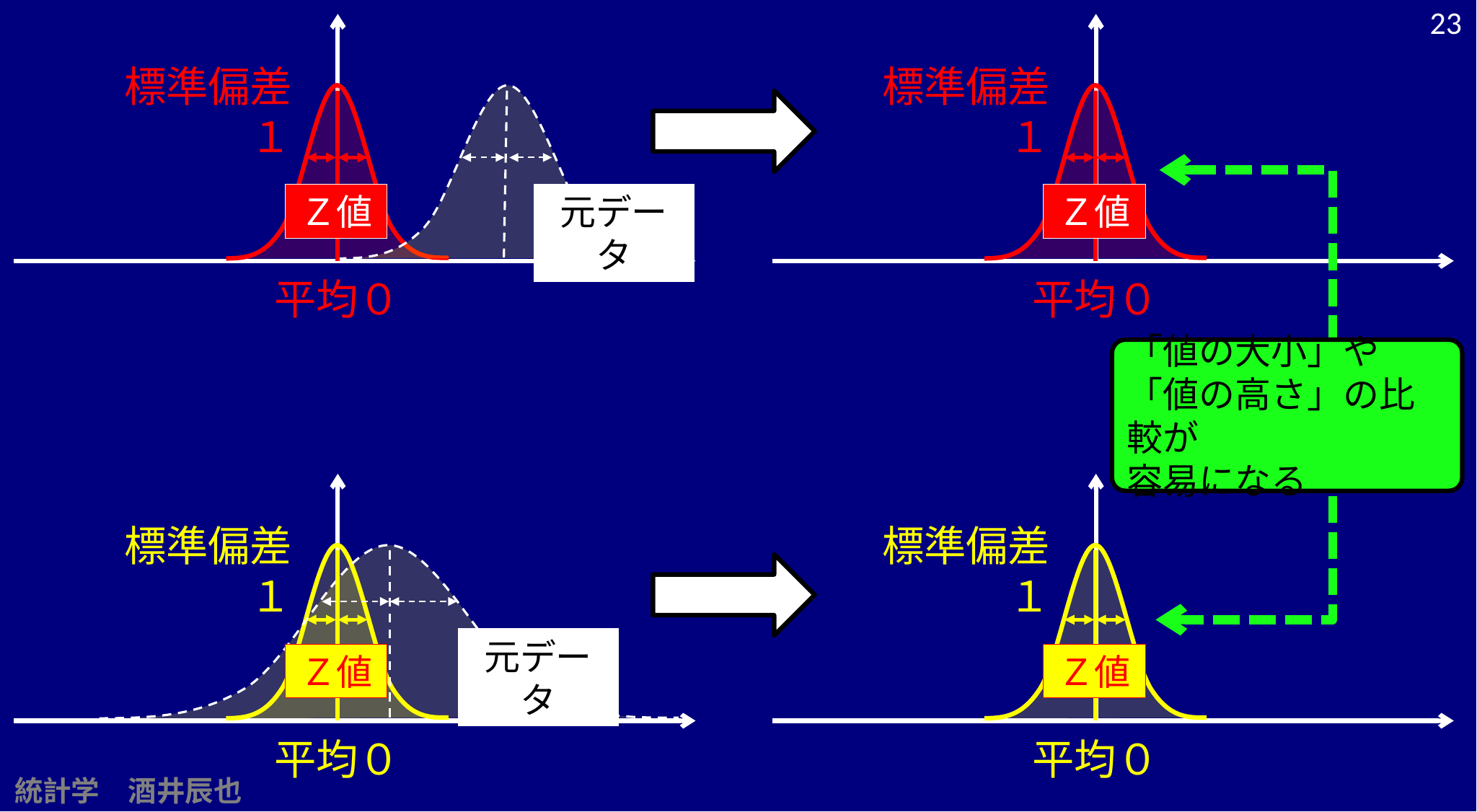

23
標準偏差
１
標準偏差
１

Ｚ値
元データ
Ｚ値
平均０
平均０
「値の大小」や
「値の高さ」の比較が
容易になる
標準偏差
１
標準偏差
１

元データ
Ｚ値
Ｚ値
平均０
平均０
統計学　酒井辰也